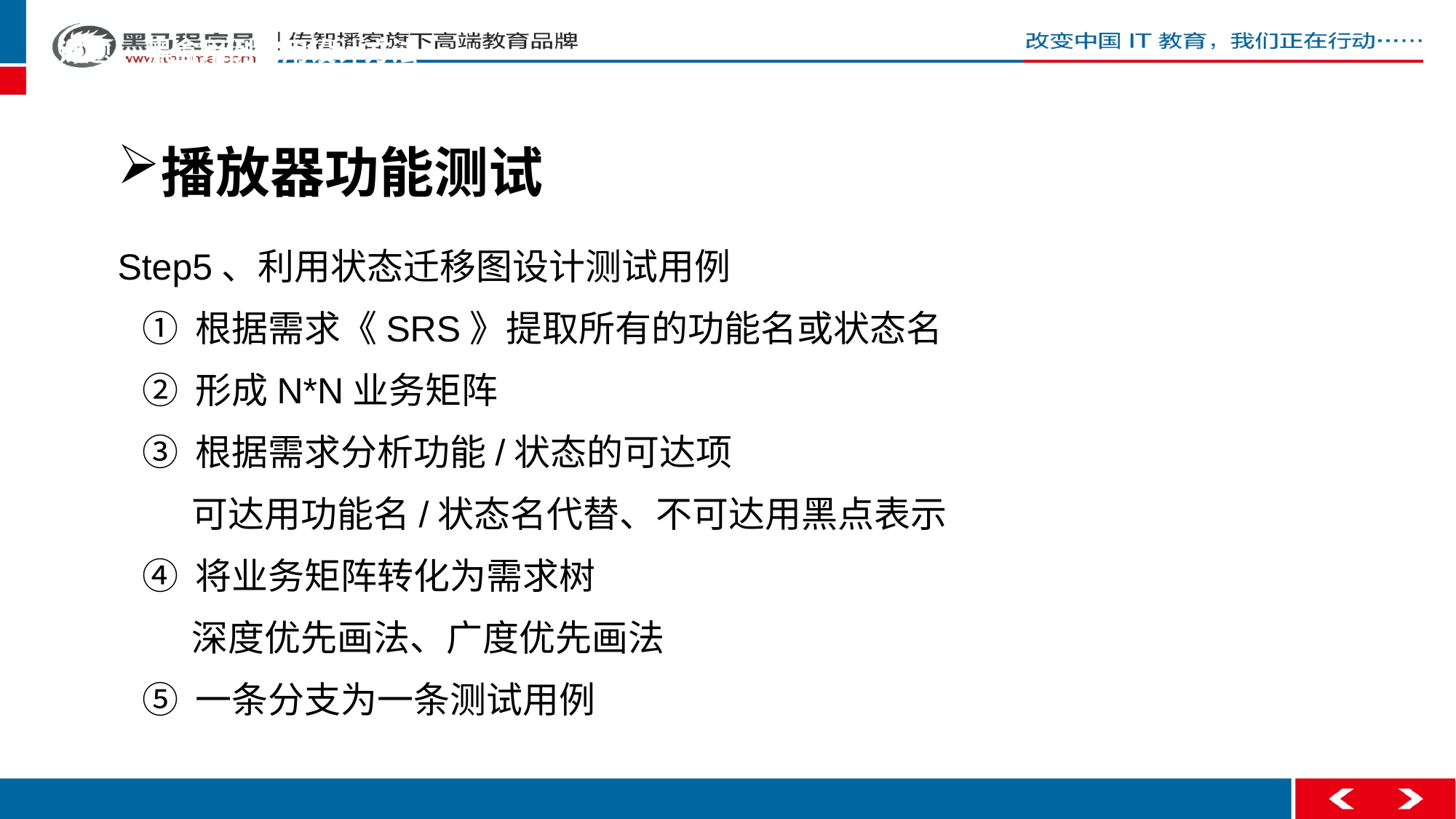

课题 、黑盒用例常用设计方法
播放器功能测试
Step5、利用状态迁移图设计测试用例
   ① 根据需求《SRS》提取所有的功能名或状态名
   ② 形成N*N业务矩阵
   ③ 根据需求分析功能/状态的可达项
        可达用功能名/状态名代替、不可达用黑点表示
   ④ 将业务矩阵转化为需求树
        深度优先画法、广度优先画法
   ⑤ 一条分支为一条测试用例